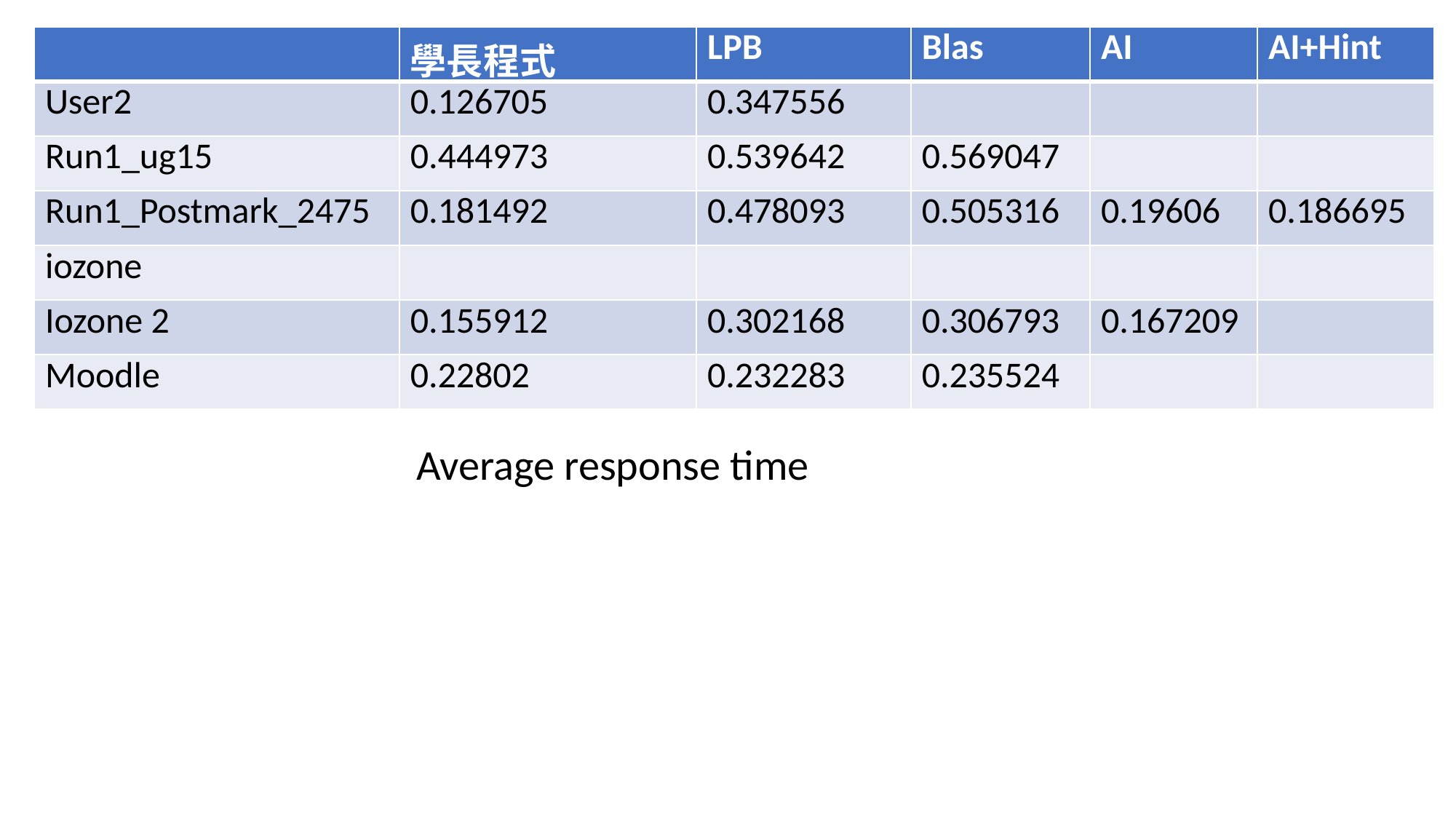

|  | 學長程式 | LPB | Blas | AI | AI+Hint |
| --- | --- | --- | --- | --- | --- |
| User2 | 0.126705 | 0.347556 |  |  |  |
| Run1\_ug15 | 0.444973 | 0.539642 | 0.569047 |  |  |
| Run1\_Postmark\_2475 | 0.181492 | 0.478093 | 0.505316 | 0.19606 | 0.186695 |
| iozone |  |  |  |  |  |
| Iozone 2 | 0.155912 | 0.302168 | 0.306793 | 0.167209 |  |
| Moodle | 0.22802 | 0.232283 | 0.235524 |  |  |
Average response time